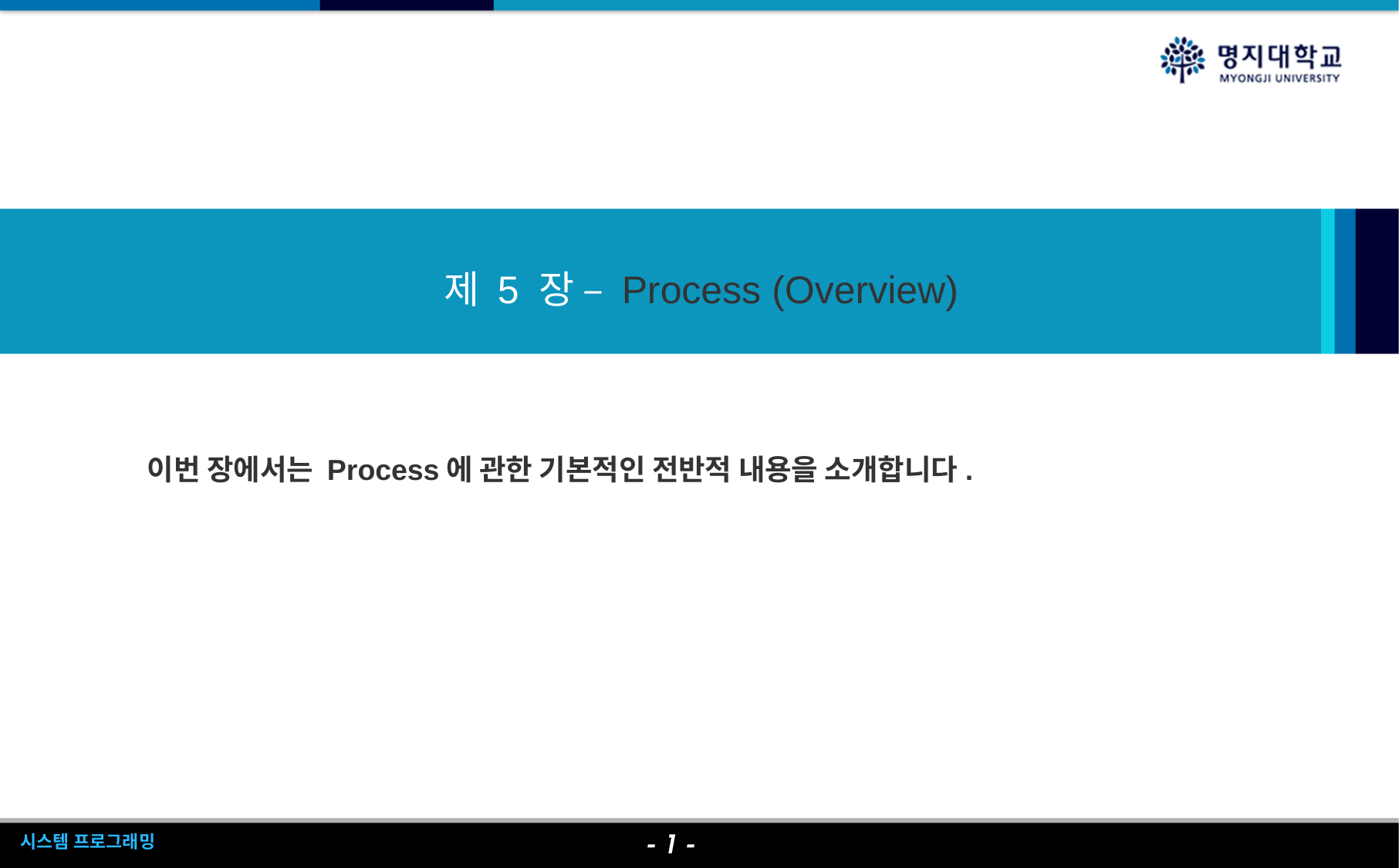

제 5 장 – Process (Overview)
이번 장에서는 Process에 관한 기본적인 전반적 내용을 소개합니다.
- 1 -